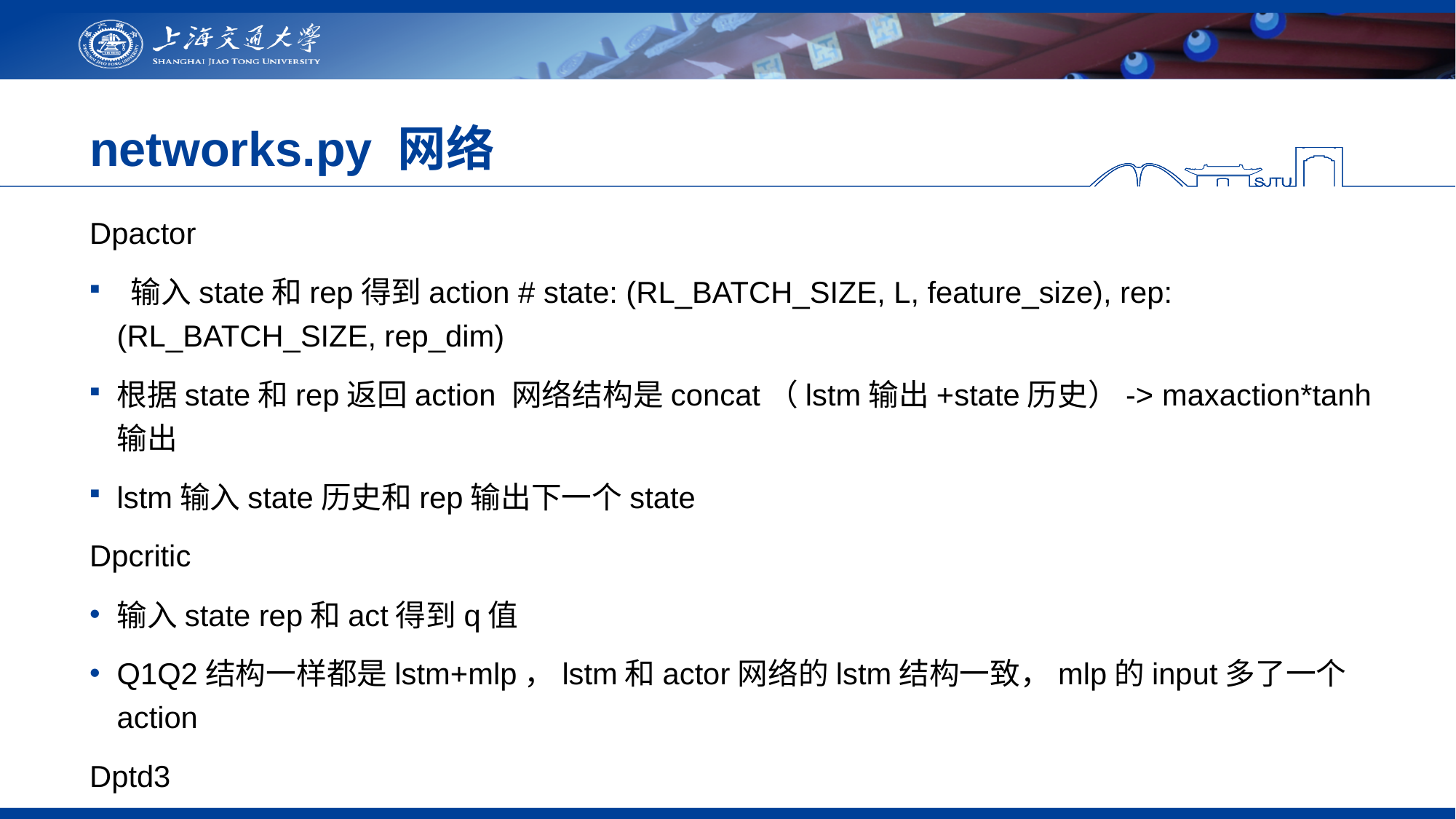

# networks.py 网络
Dpactor
 输入state和rep得到action # state: (RL_BATCH_SIZE, L, feature_size), rep: (RL_BATCH_SIZE, rep_dim)
根据state和rep返回action 网络结构是concat（lstm输出+state历史）-> maxaction*tanh输出
lstm输入state历史和rep输出下一个state
Dpcritic
输入state rep和act得到q值
Q1Q2结构一样都是lstm+mlp，lstm和actor网络的lstm结构一致，mlp的input多了一个action
Dptd3
初始化actor和critic网络，设置优化器
Save和load函数保存模型参数和结构等